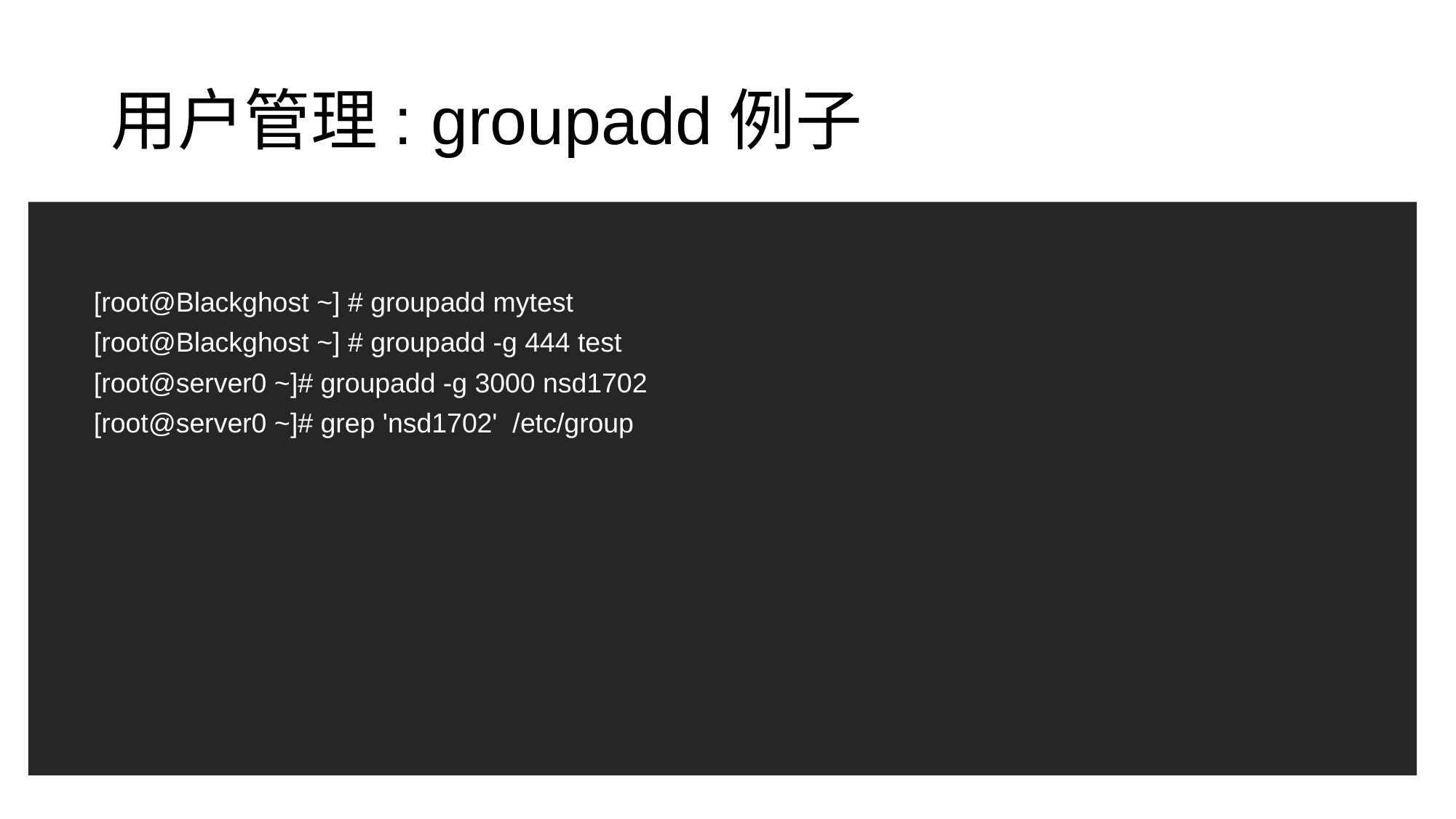

# 用户管理: groupadd例子

[root@Blackghost ~] # groupadd mytest
[root@Blackghost ~] # groupadd -g 444 test
[root@server0 ~]# groupadd -g 3000 nsd1702
[root@server0 ~]# grep 'nsd1702'  /etc/group